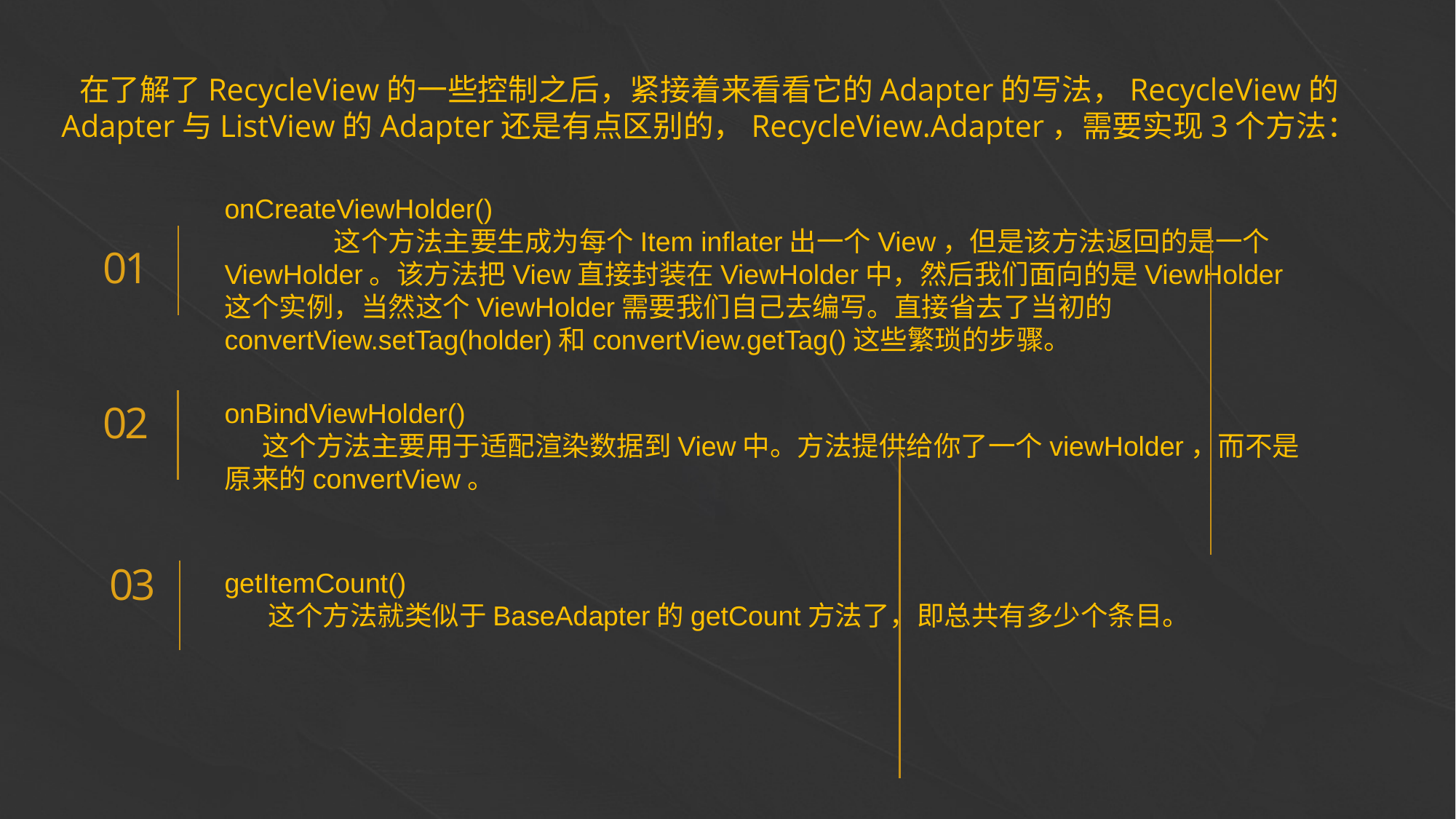

在了解了RecycleView的一些控制之后，紧接着来看看它的Adapter的写法，RecycleView的
Adapter与ListView的Adapter还是有点区别的，RecycleView.Adapter，需要实现3个方法：
onCreateViewHolder()
    	这个方法主要生成为每个Item inflater出一个View，但是该方法返回的是一个ViewHolder。该方法把View直接封装在ViewHolder中，然后我们面向的是ViewHolder这个实例，当然这个ViewHolder需要我们自己去编写。直接省去了当初的convertView.setTag(holder)和convertView.getTag()这些繁琐的步骤。
e7d195523061f1c0205959036996ad55c215b892a7aac5c0B9ADEF7896FB48F2EF97163A2DE1401E1875DEDC438B7864AD24CA23553DBBBD975DAF4CAD4A2592689FFB6CEE59FFA55B2702D0E5EE29CDFC0DD98BC7D6A39A64D3162AEA17DB19B9B9A87D0E9A0C5838999CD047764B32476FB53FC54D3671B43638F8C25D9EC95BB52BCC6C1CB3F6DE41EB0266A54822
01

02
onBindViewHolder()
     这个方法主要用于适配渲染数据到View中。方法提供给你了一个viewHolder，而不是原来的convertView。

03
getItemCount()
      这个方法就类似于BaseAdapter的getCount方法了，即总共有多少个条目。